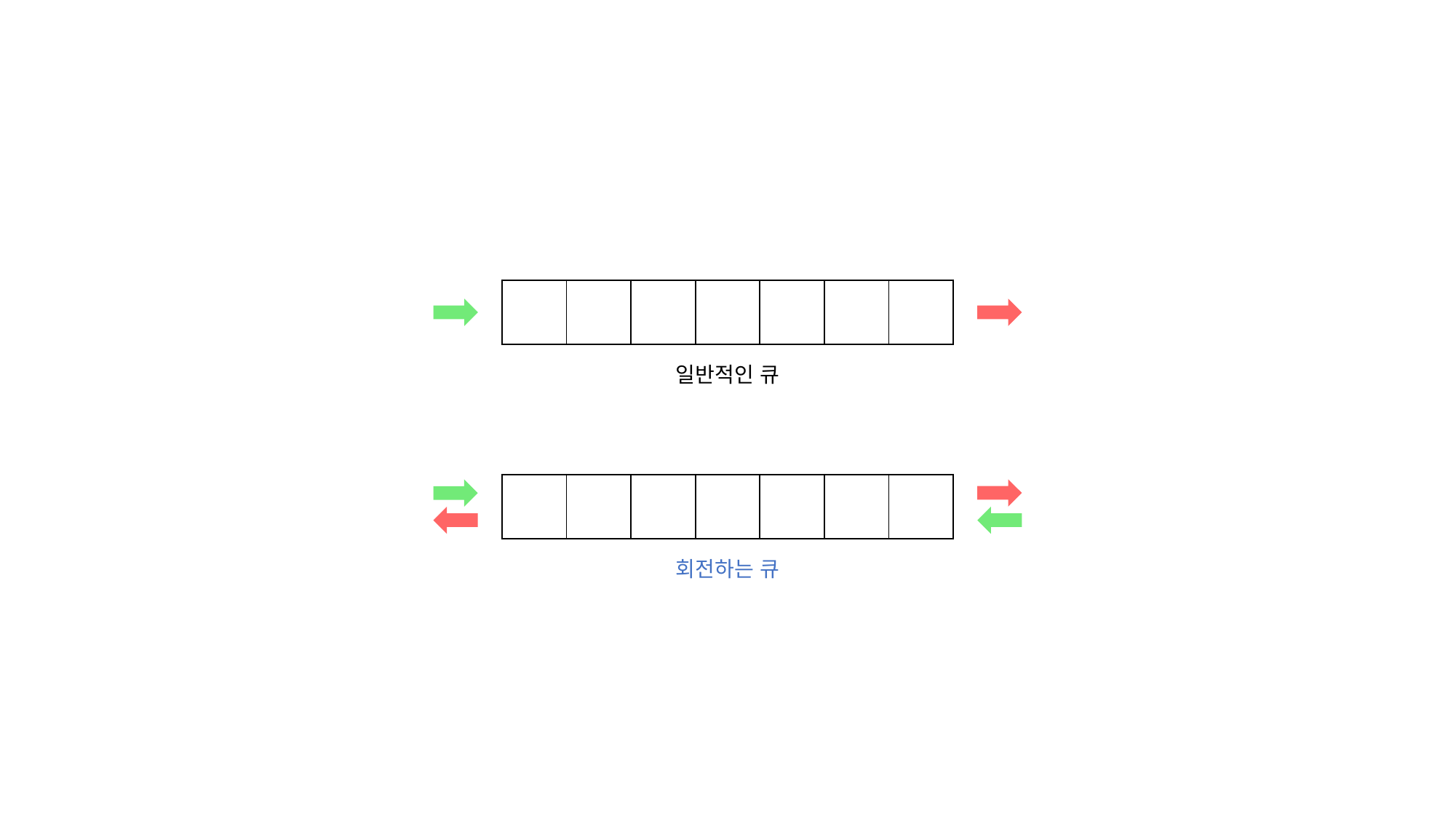

|  |  |  |  |  |  |  |
| --- | --- | --- | --- | --- | --- | --- |

일반적인 큐
|  |  |  |  |  |  |  |
| --- | --- | --- | --- | --- | --- | --- |

회전하는 큐